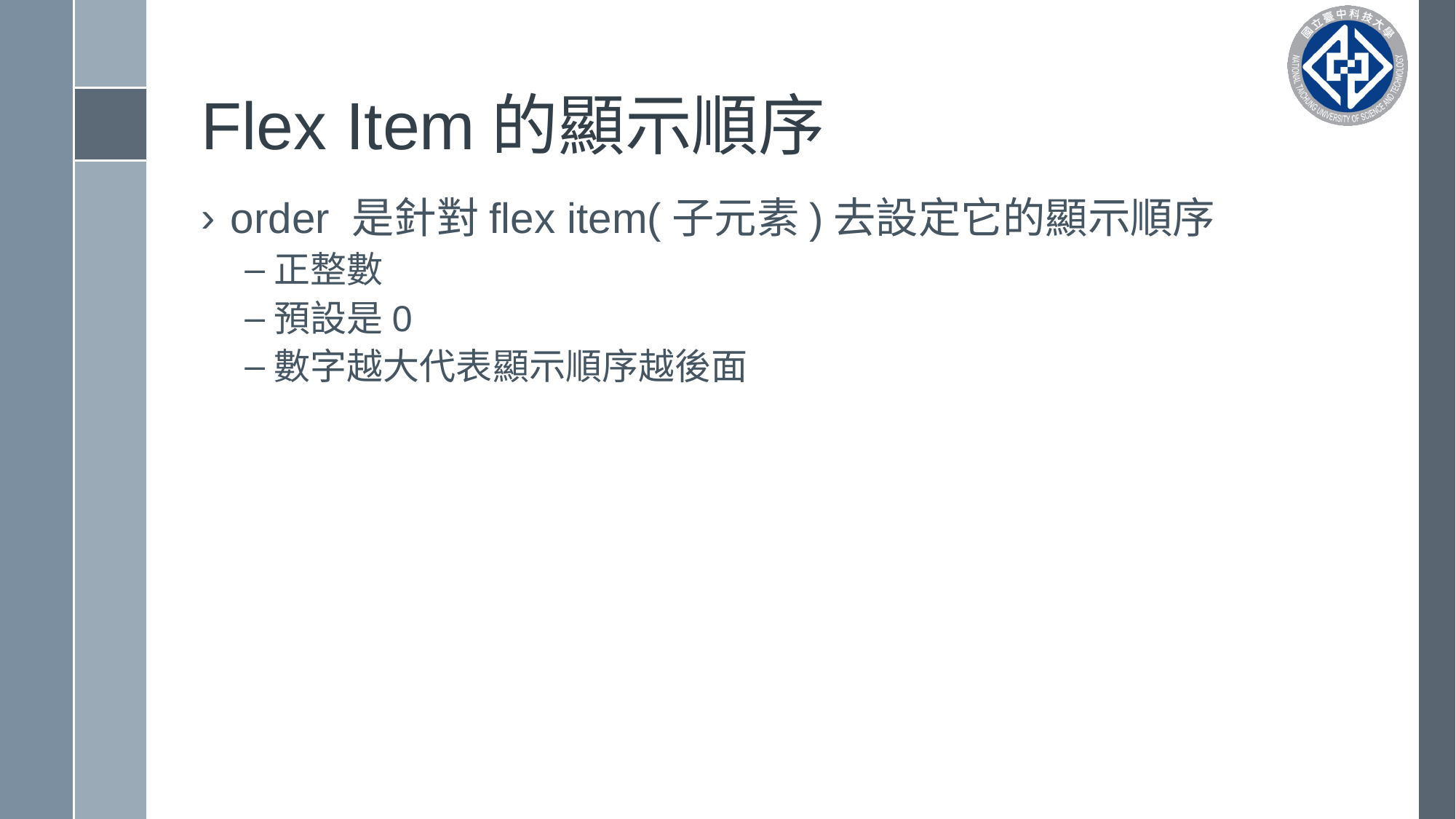

# Flex Item的顯示順序
order 是針對flex item(子元素)去設定它的顯示順序
正整數
預設是0
數字越大代表顯示順序越後面